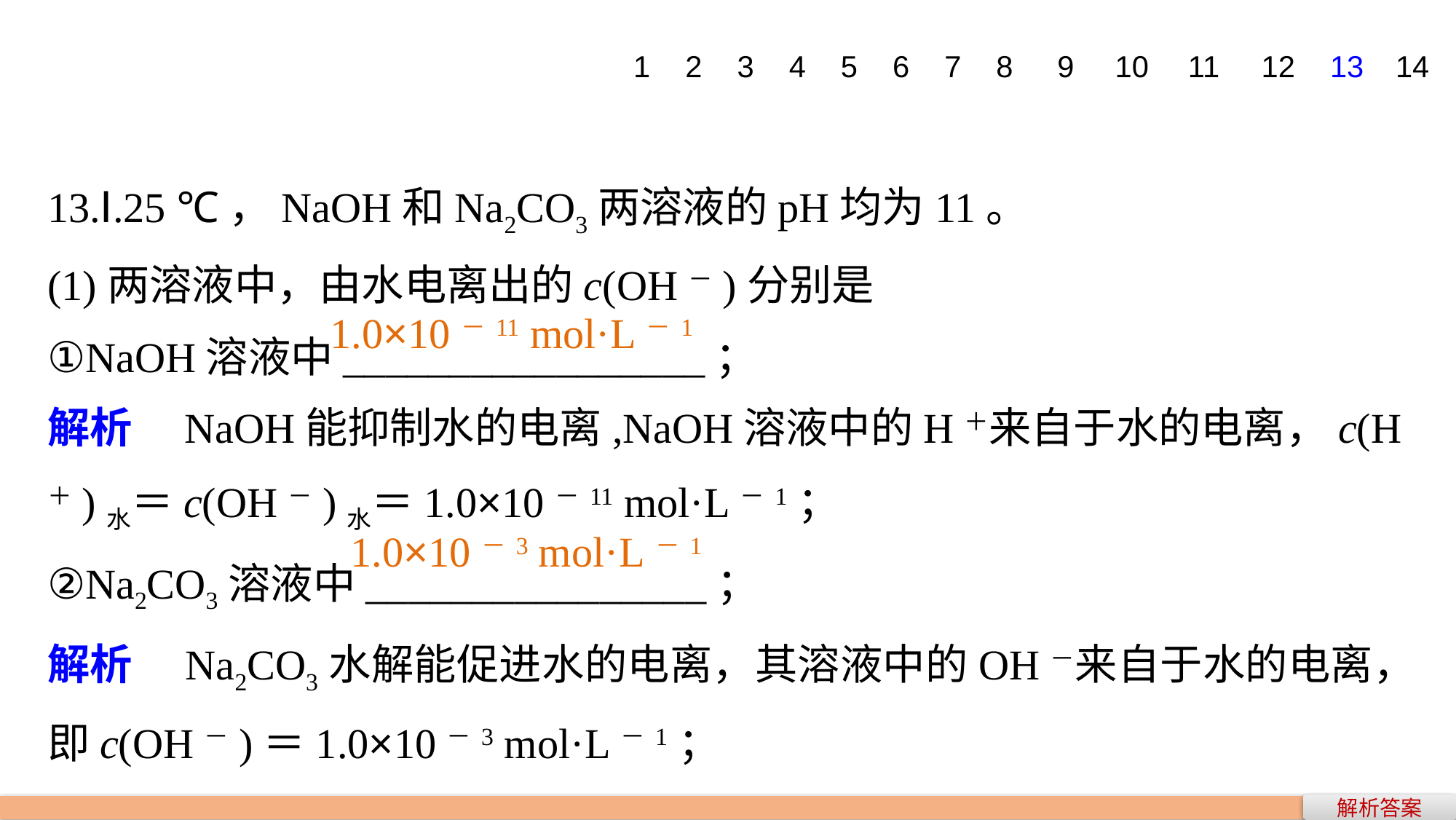

1
2
3
4
5
6
7
8
9
10
11
12
13
14
13.Ⅰ.25 ℃，NaOH和Na2CO3两溶液的pH均为11。
(1)两溶液中，由水电离出的c(OH－)分别是
①NaOH溶液中_________________；
解析　NaOH能抑制水的电离,NaOH溶液中的H＋来自于水的电离，c(H＋)水＝c(OH－)水＝1.0×10－11 mol·L－1；
②Na2CO3溶液中________________；
解析　Na2CO3水解能促进水的电离，其溶液中的OH－来自于水的电离，即c(OH－)＝1.0×10－3 mol·L－1；
1.0×10－11 mol·L－1
1.0×10－3 mol·L－1
解析答案